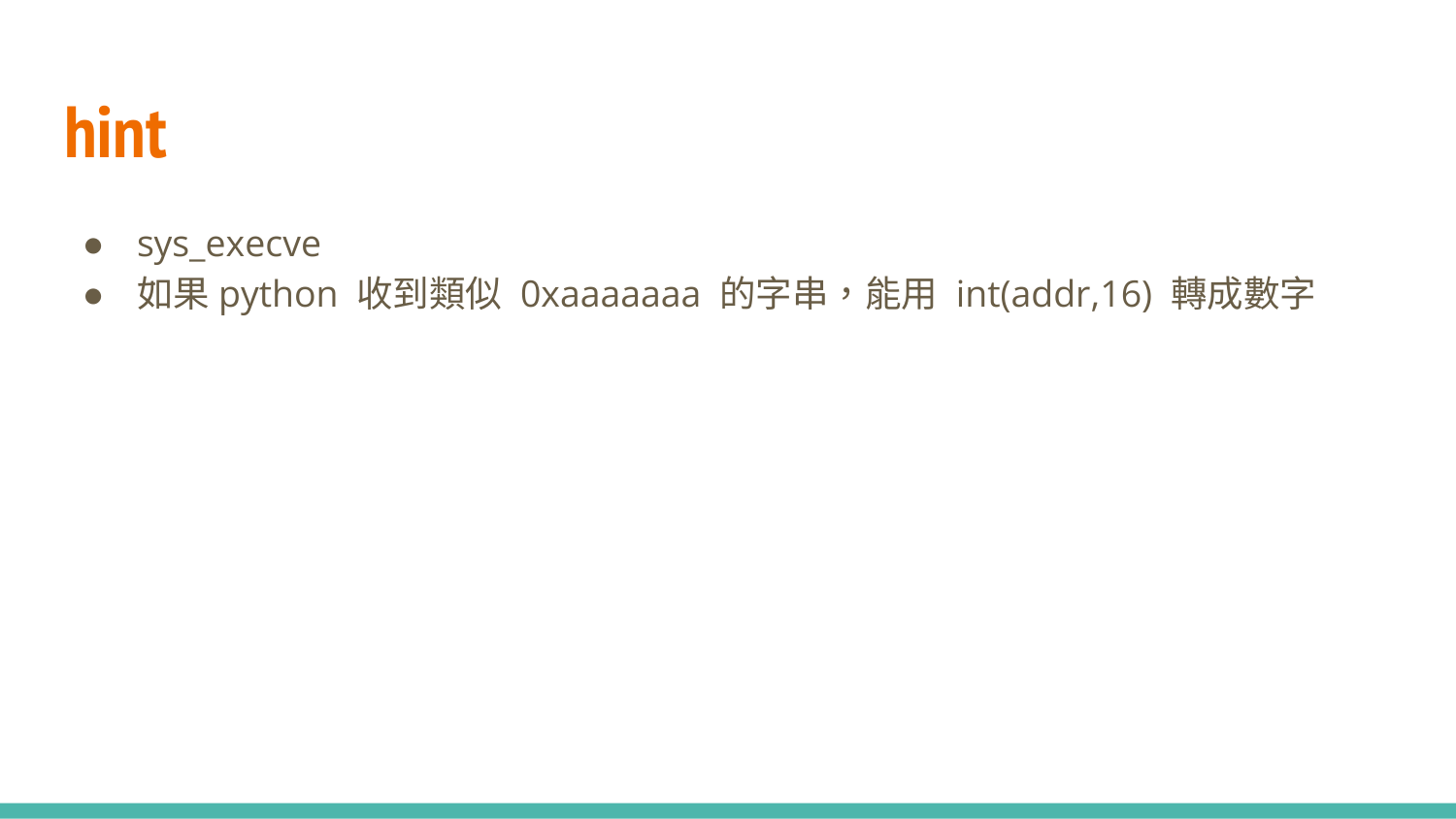

# hint
sys_execve
如果python 收到類似 0xaaaaaaa 的字串，能用 int(addr,16) 轉成數字